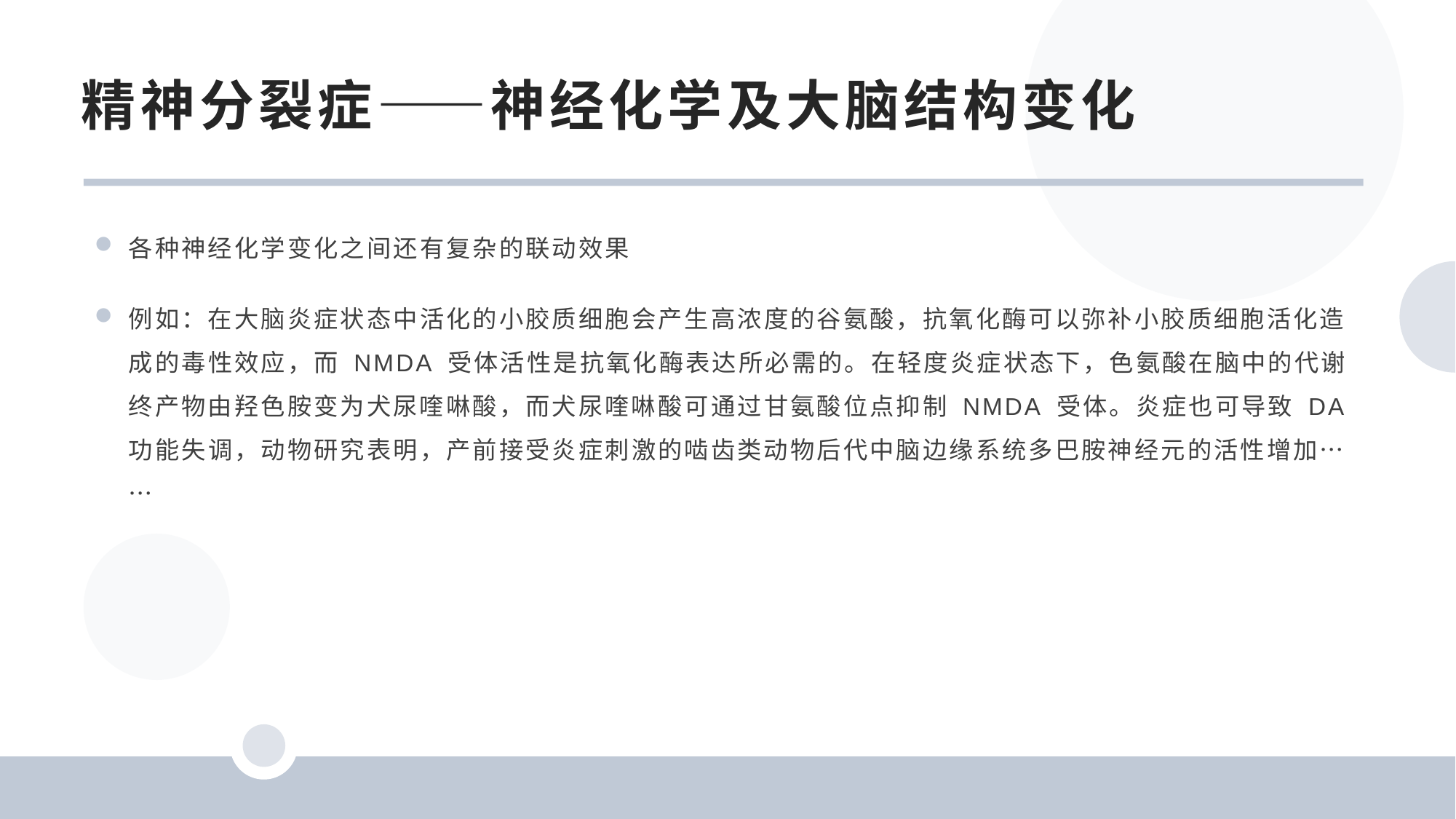

精神分裂症——神经化学及大脑结构变化

各种神经化学变化之间还有复杂的联动效果
例如：在大脑炎症状态中活化的小胶质细胞会产生高浓度的谷氨酸，抗氧化酶可以弥补小胶质细胞活化造成的毒性效应，而 NMDA 受体活性是抗氧化酶表达所必需的。在轻度炎症状态下，色氨酸在脑中的代谢终产物由羟色胺变为犬尿喹啉酸，而犬尿喹啉酸可通过甘氨酸位点抑制 NMDA 受体。炎症也可导致 DA 功能失调，动物研究表明，产前接受炎症刺激的啮齿类动物后代中脑边缘系统多巴胺神经元的活性增加……